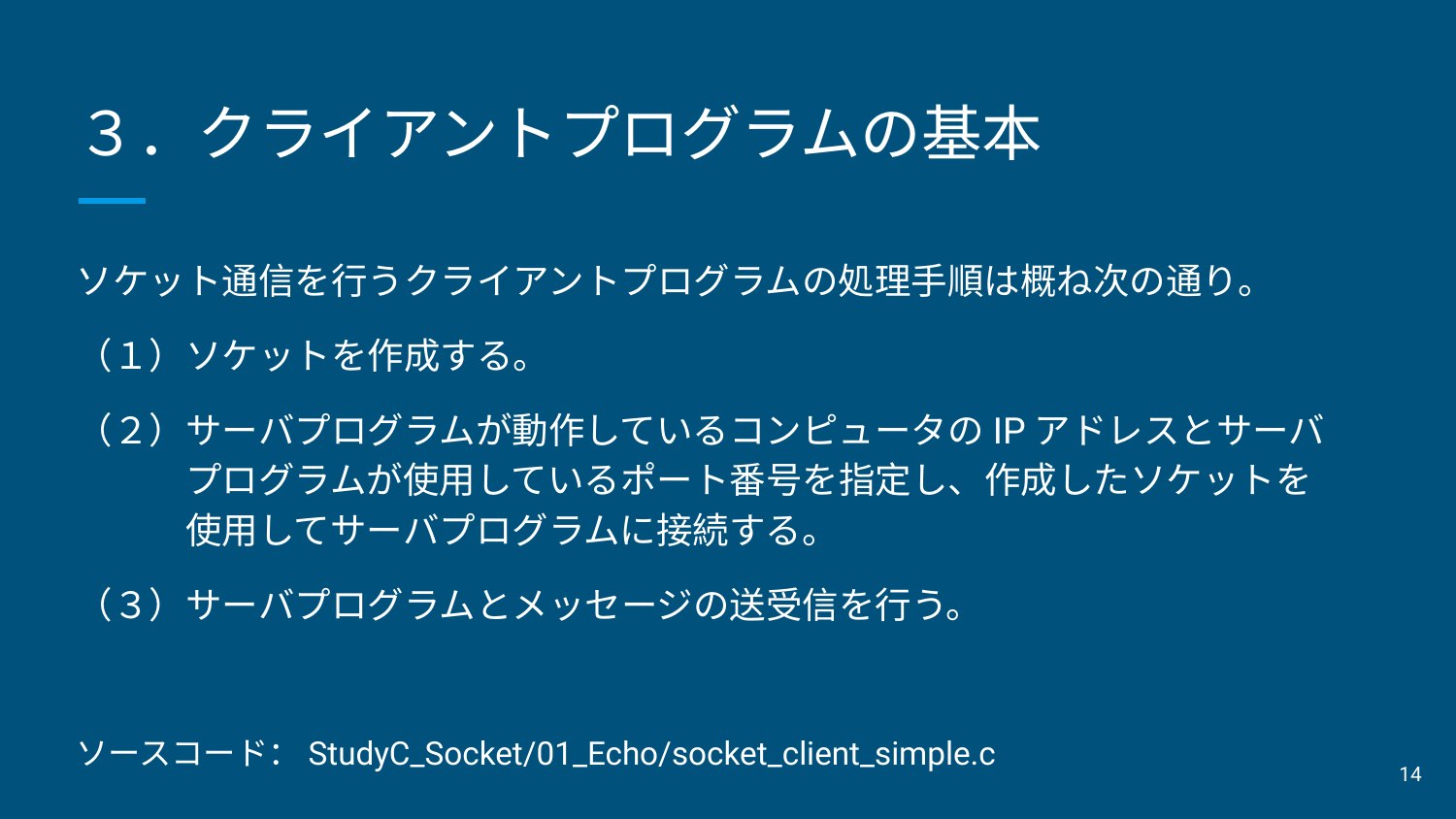

# ３．クライアントプログラムの基本
ソケット通信を行うクライアントプログラムの処理手順は概ね次の通り。
（１）ソケットを作成する。
（２）サーバプログラムが動作しているコンピュータのIPアドレスとサーバ
　　　プログラムが使用しているポート番号を指定し、作成したソケットを
　　　使用してサーバプログラムに接続する。
（３）サーバプログラムとメッセージの送受信を行う。
ソースコード：StudyC_Socket/01_Echo/socket_client_simple.c
14